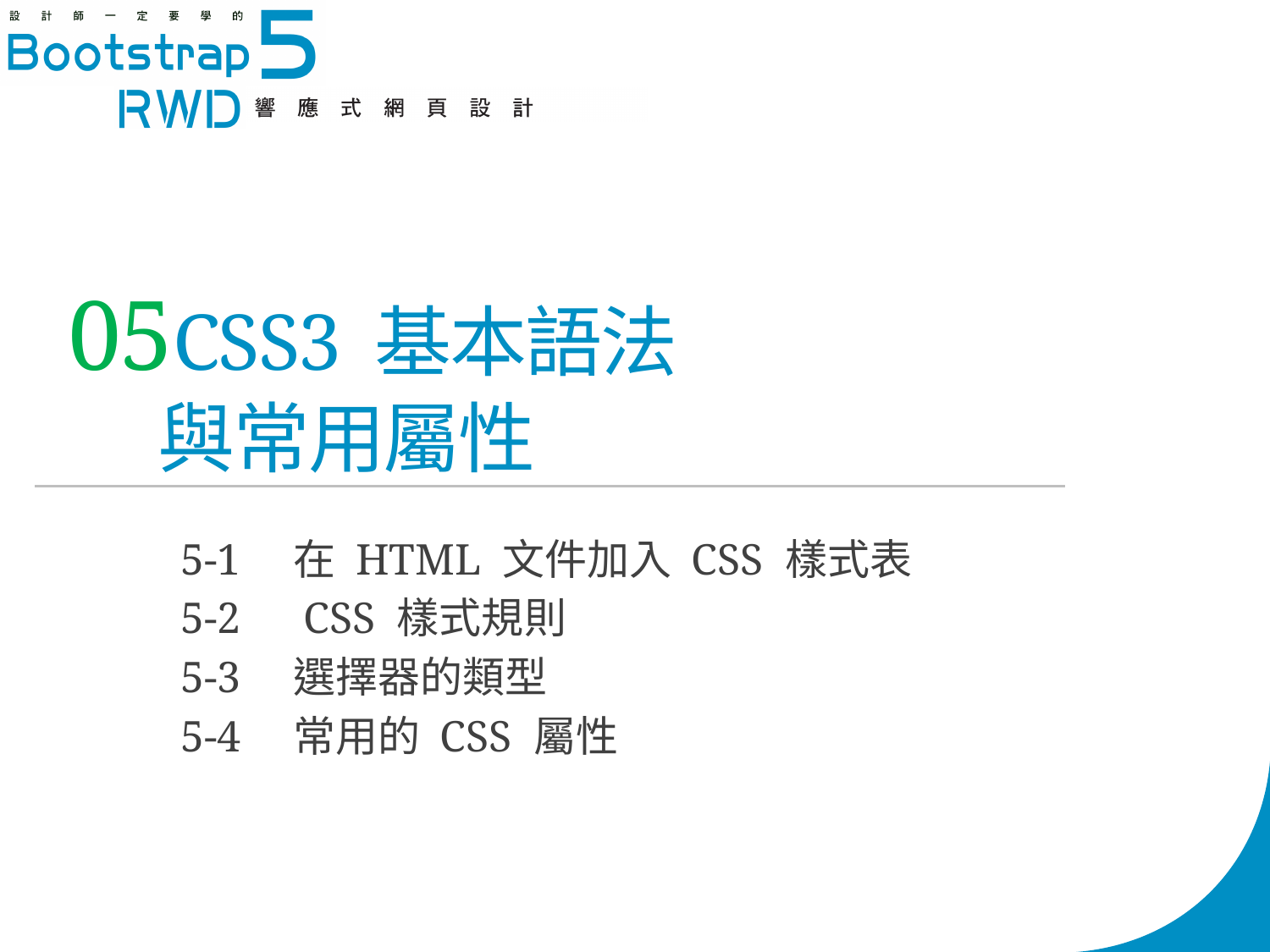

# 05CSS3 基本語法 與常用屬性
5-1　在 HTML 文件加入 CSS 樣式表
5-2　CSS 樣式規則
5-3　選擇器的類型
5-4　常用的 CSS 屬性